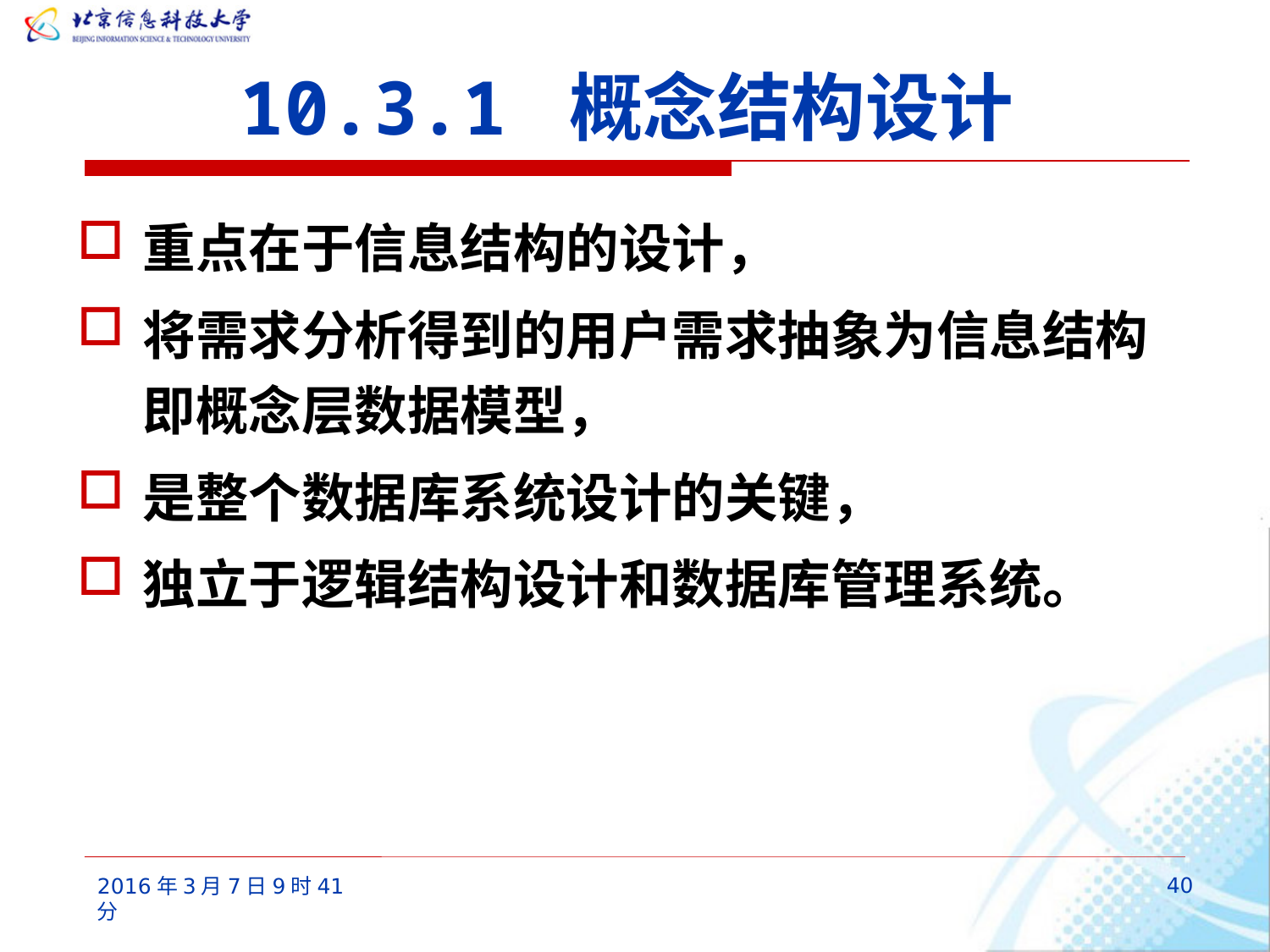

# 10.3.1 概念结构设计
重点在于信息结构的设计，
将需求分析得到的用户需求抽象为信息结构即概念层数据模型，
是整个数据库系统设计的关键，
独立于逻辑结构设计和数据库管理系统。

2016年3月7日9时41分